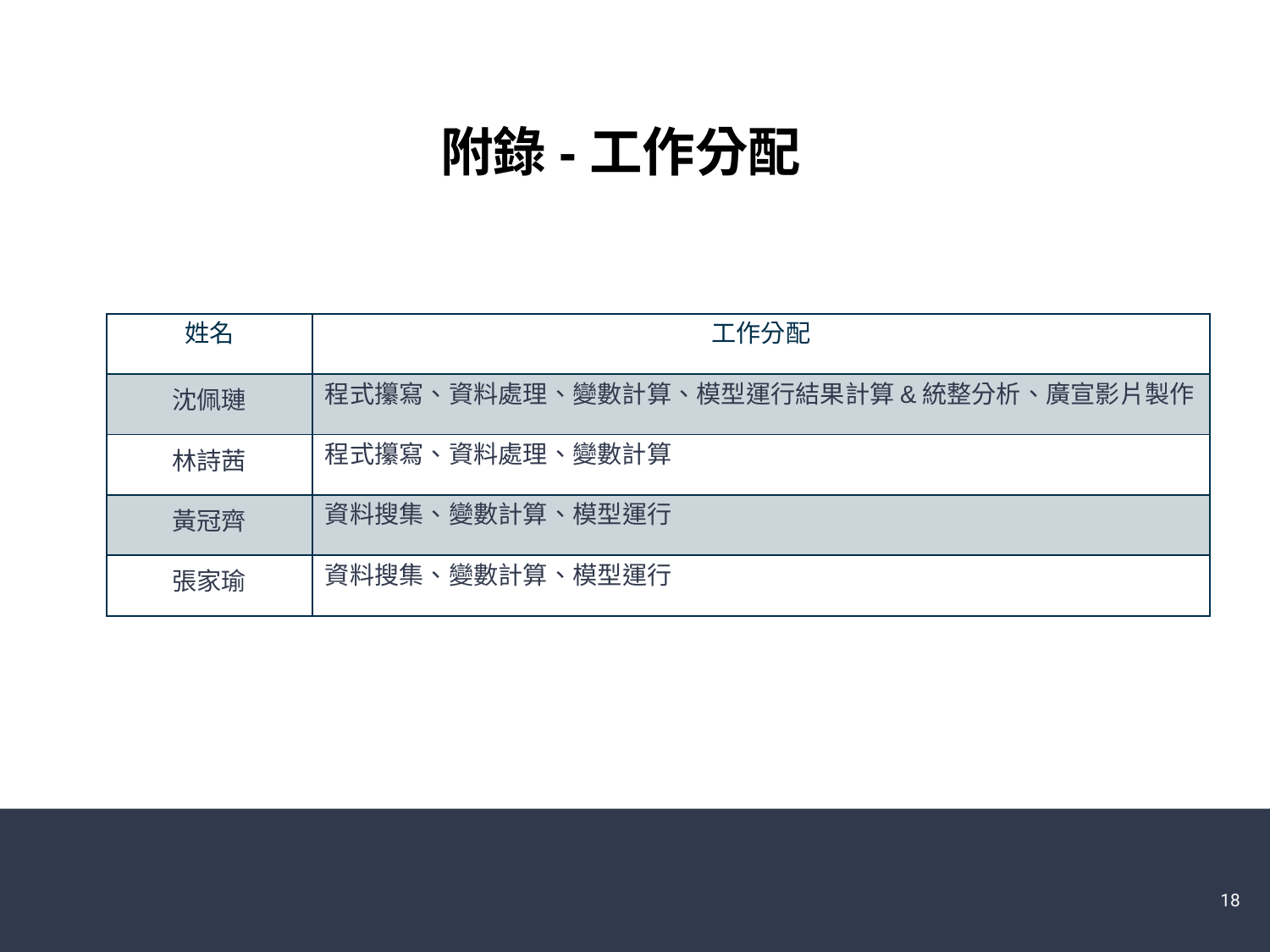

附錄-工作分配
| 姓名 | 工作分配 |
| --- | --- |
| 沈佩璉 | 程式攥寫、資料處理、變數計算、模型運行結果計算&統整分析、廣宣影片製作 |
| 林詩茜 | 程式攥寫、資料處理、變數計算 |
| 黃冠齊 | 資料搜集、變數計算、模型運行 |
| 張家瑜 | 資料搜集、變數計算、模型運行 |

18